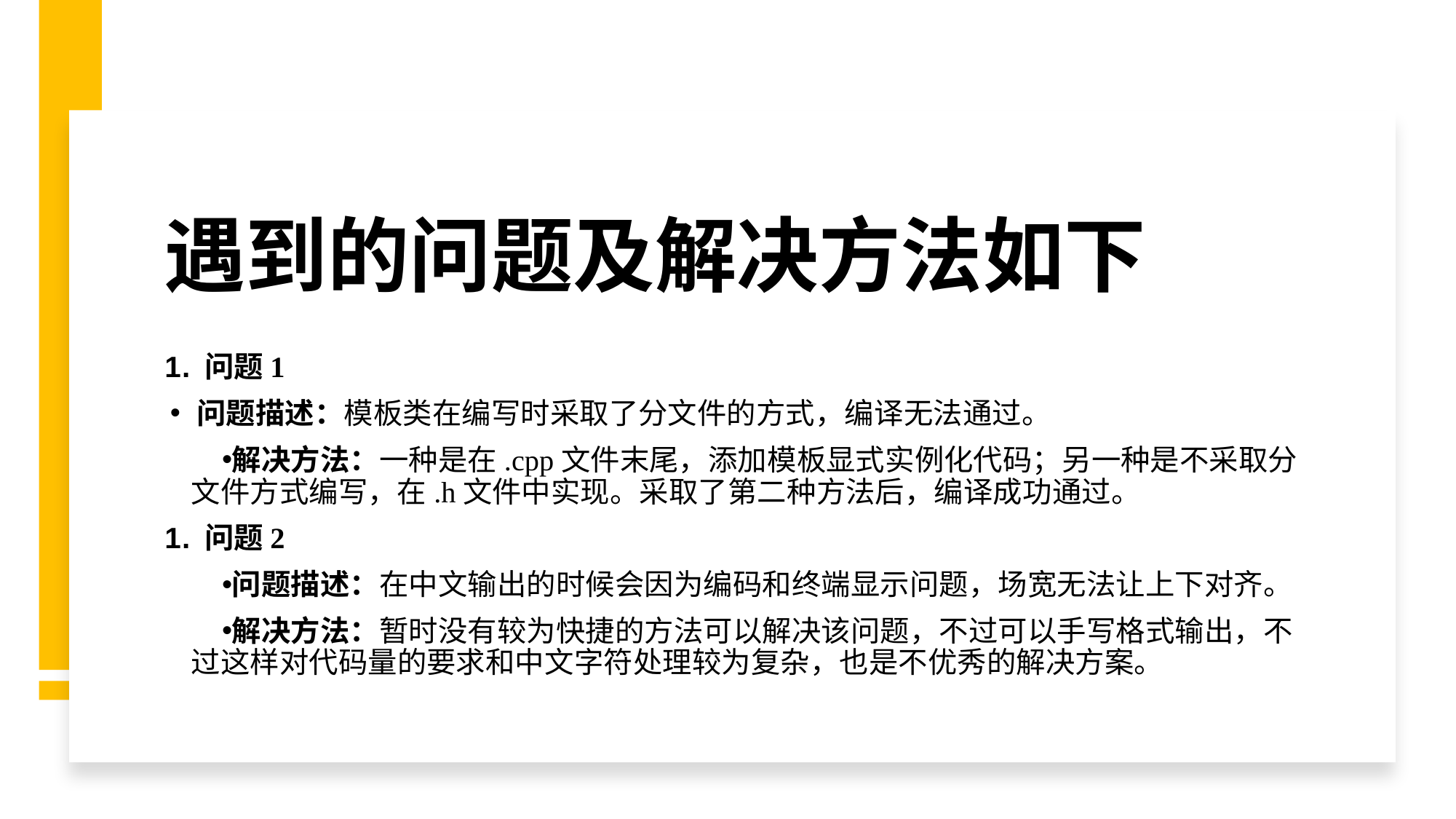

# 遇到的问题及解决方法如下

问题1
问题描述：模板类在编写时采取了分文件的方式，编译无法通过。
解决方法：一种是在.cpp文件末尾，添加模板显式实例化代码；另一种是不采取分文件方式编写，在.h文件中实现。采取了第二种方法后，编译成功通过。
问题2
问题描述：在中文输出的时候会因为编码和终端显示问题，场宽无法让上下对齐。
解决方法：暂时没有较为快捷的方法可以解决该问题，不过可以手写格式输出，不过这样对代码量的要求和中文字符处理较为复杂，也是不优秀的解决方案。